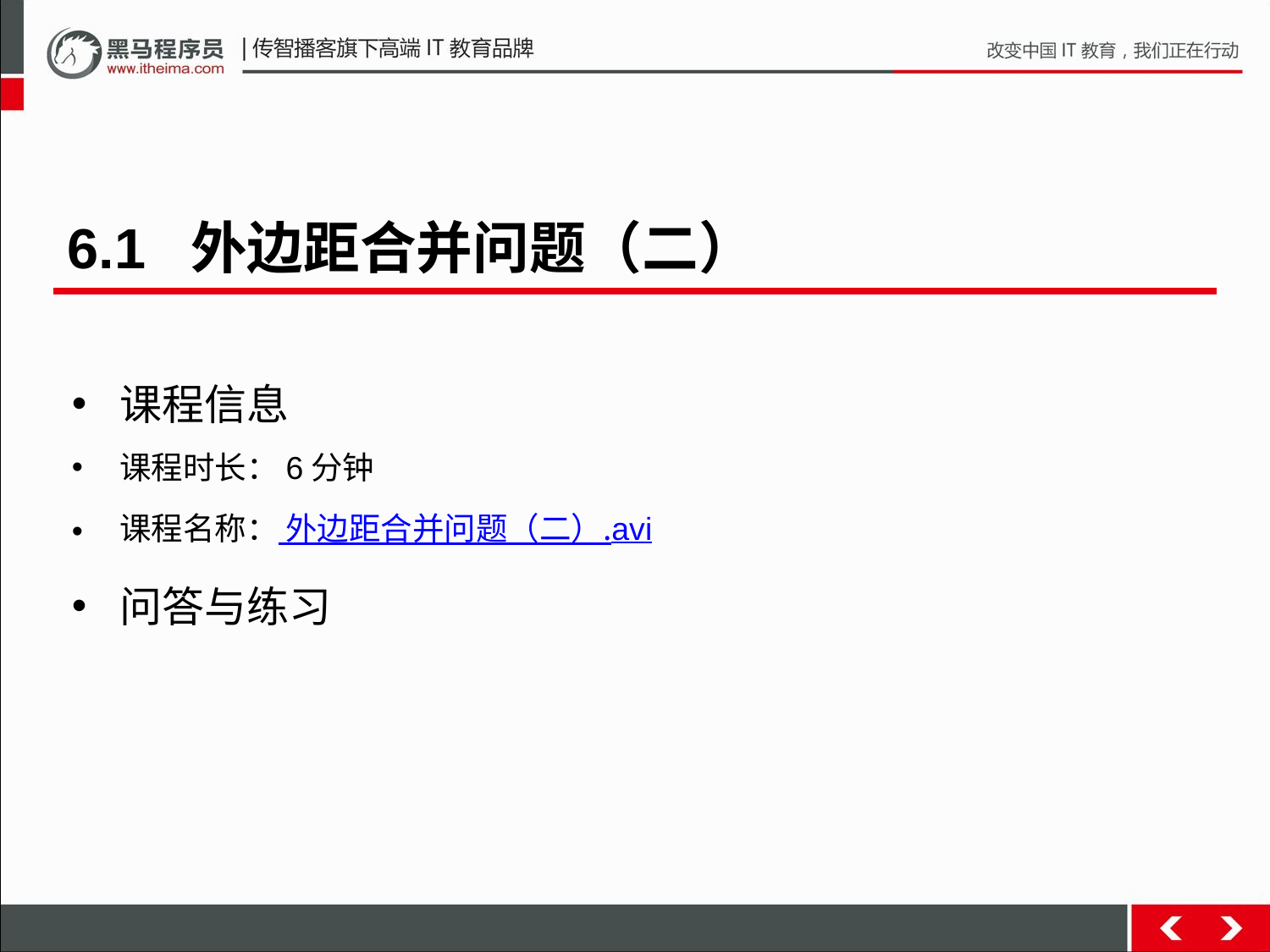

6.1  外边距合并问题（二）
课程信息
课程时长：6分钟
课程名称： 外边距合并问题（二）.avi
问答与练习